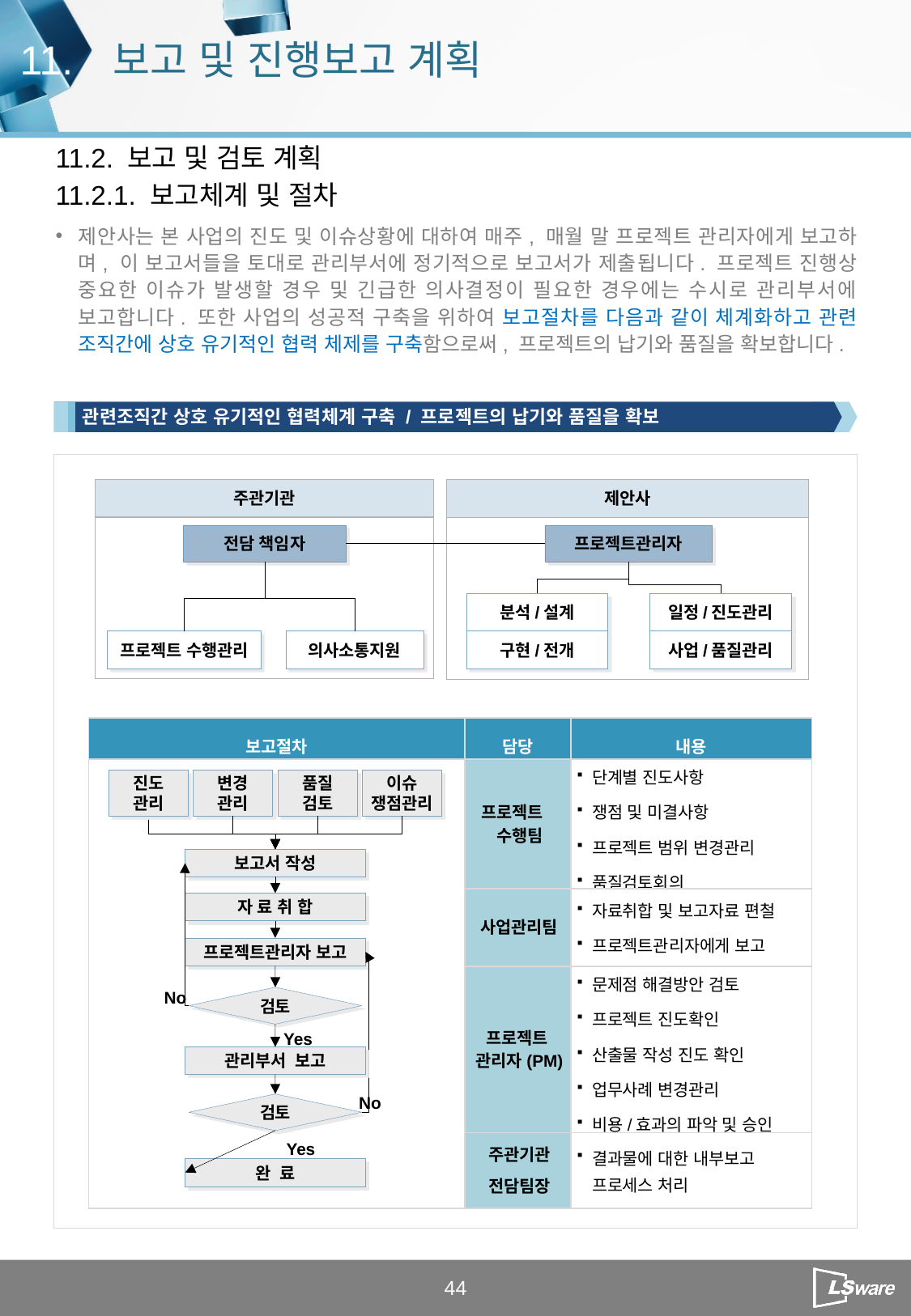

11.
보고 및 진행보고 계획
11.2. 보고 및 검토 계획
11.2.1. 보고체계 및 절차
제안사는 본 사업의 진도 및 이슈상황에 대하여 매주, 매월 말 프로젝트 관리자에게 보고하며, 이 보고서들을 토대로 관리부서에 정기적으로 보고서가 제출됩니다. 프로젝트 진행상 중요한 이슈가 발생할 경우 및 긴급한 의사결정이 필요한 경우에는 수시로 관리부서에 보고합니다. 또한 사업의 성공적 구축을 위하여 보고절차를 다음과 같이 체계화하고 관련 조직간에 상호 유기적인 협력 체제를 구축함으로써, 프로젝트의 납기와 품질을 확보합니다.

관련조직간 상호 유기적인 협력체계 구축 / 프로젝트의 납기와 품질을 확보

주관기관
제안사

전담 책임자
프로젝트관리자
분석/설계
일정/진도관리
프로젝트 수행관리
의사소통지원
구현/전개
사업/품질관리
| 보고절차 | 담당 | 내용 |
| --- | --- | --- |
|  | 프로젝트 수행팀 | 단계별 진도사항 쟁점 및 미결사항 프로젝트 범위 변경관리 품질검토회의 |
|  | 사업관리팀 | 자료취합 및 보고자료 편철 프로젝트관리자에게 보고 |
|  | 프로젝트 관리자(PM) | 문제점 해결방안 검토 프로젝트 진도확인 산출물 작성 진도 확인 업무사례 변경관리 비용/효과의 파악 및 승인 |
|  | 주관기관 전담팀장 | 결과물에 대한 내부보고 프로세스 처리 |
진도
관리
변경
관리
품질
검토
이슈
쟁점관리
보고서 작성
자 료 취 합
프로젝트관리자 보고
No
검토
Yes
관리부서  보고
No
검토
Yes
완  료